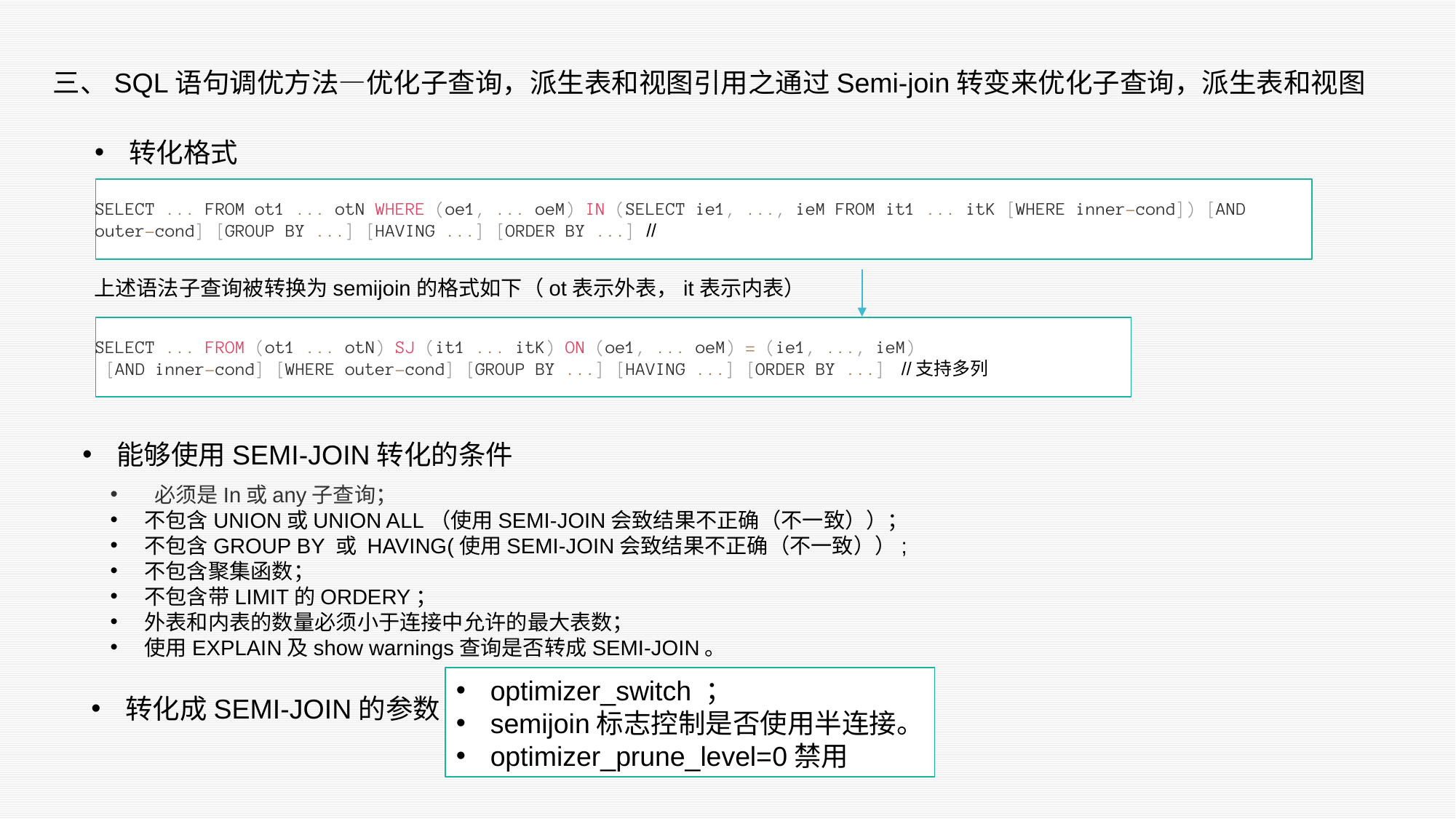

三、SQL语句调优方法—优化子查询，派生表和视图引用之通过Semi-join转变来优化子查询，派生表和视图
转化格式
SELECT ... FROM ot1 ... otN WHERE (oe1, ... oeM) IN (SELECT ie1, ..., ieM FROM it1 ... itK [WHERE inner-cond]) [AND outer-cond] [GROUP BY ...] [HAVING ...] [ORDER BY ...]  //
上述语法子查询被转换为semijoin的格式如下（ot表示外表，it表示内表）
SELECT ... FROM (ot1 ... otN) SJ (it1 ... itK) ON (oe1, ... oeM) = (ie1, ..., ieM)
 [AND inner-cond] [WHERE outer-cond] [GROUP BY ...] [HAVING ...] [ORDER BY ...]   //支持多列
能够使用SEMI-JOIN转化的条件
 必须是In或any子查询；
不包含UNION或UNION ALL（使用SEMI-JOIN会致结果不正确（不一致））；
不包含GROUP BY 或 HAVING(使用SEMI-JOIN会致结果不正确（不一致））;
不包含聚集函数；
不包含带LIMIT的ORDERY；
外表和内表的数量必须小于连接中允许的最大表数；
使用EXPLAIN及show warnings查询是否转成SEMI-JOIN。
optimizer_switch ；
semijoin标志控制是否使用半连接。
optimizer_prune_level=0禁用
转化成SEMI-JOIN的参数